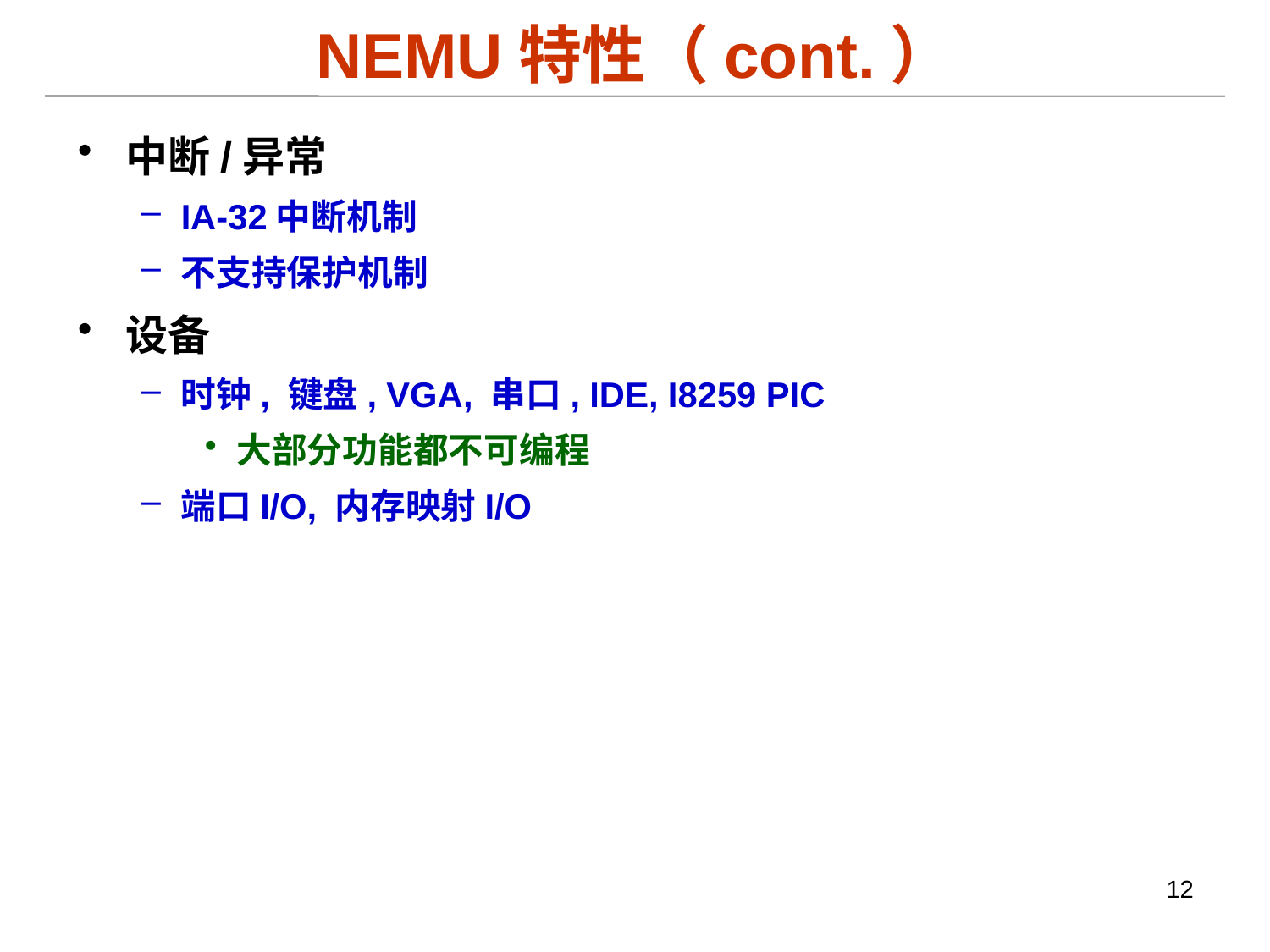

# NEMU特性（cont.）
中断/异常
IA-32中断机制
不支持保护机制
设备
时钟, 键盘, VGA, 串口, IDE, I8259 PIC
大部分功能都不可编程
端口I/O, 内存映射I/O

12